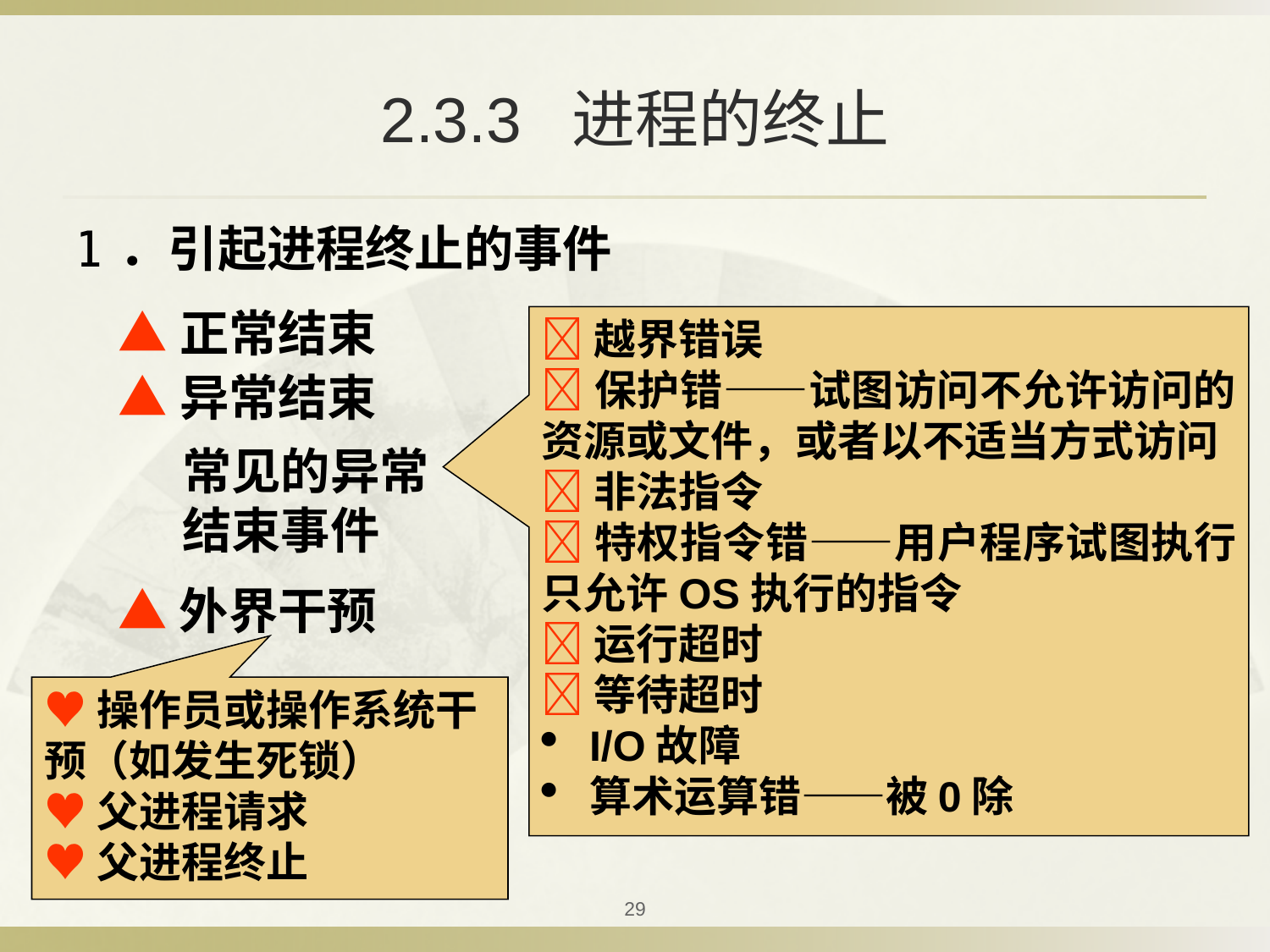

# 2.3.3  进程的终止
1．引起进程终止的事件
▲正常结束
▲异常结束
•越界错误
•保护错——试图访问不允许访问的资源或文件，或者以不适当方式访问
•非法指令
•特权指令错——用户程序试图执行只允许OS执行的指令
•运行超时
•等待超时
I/O故障
算术运算错——被0除
常见的异常结束事件
▲外界干预
♥操作员或操作系统干预（如发生死锁）
♥父进程请求
♥父进程终止
29